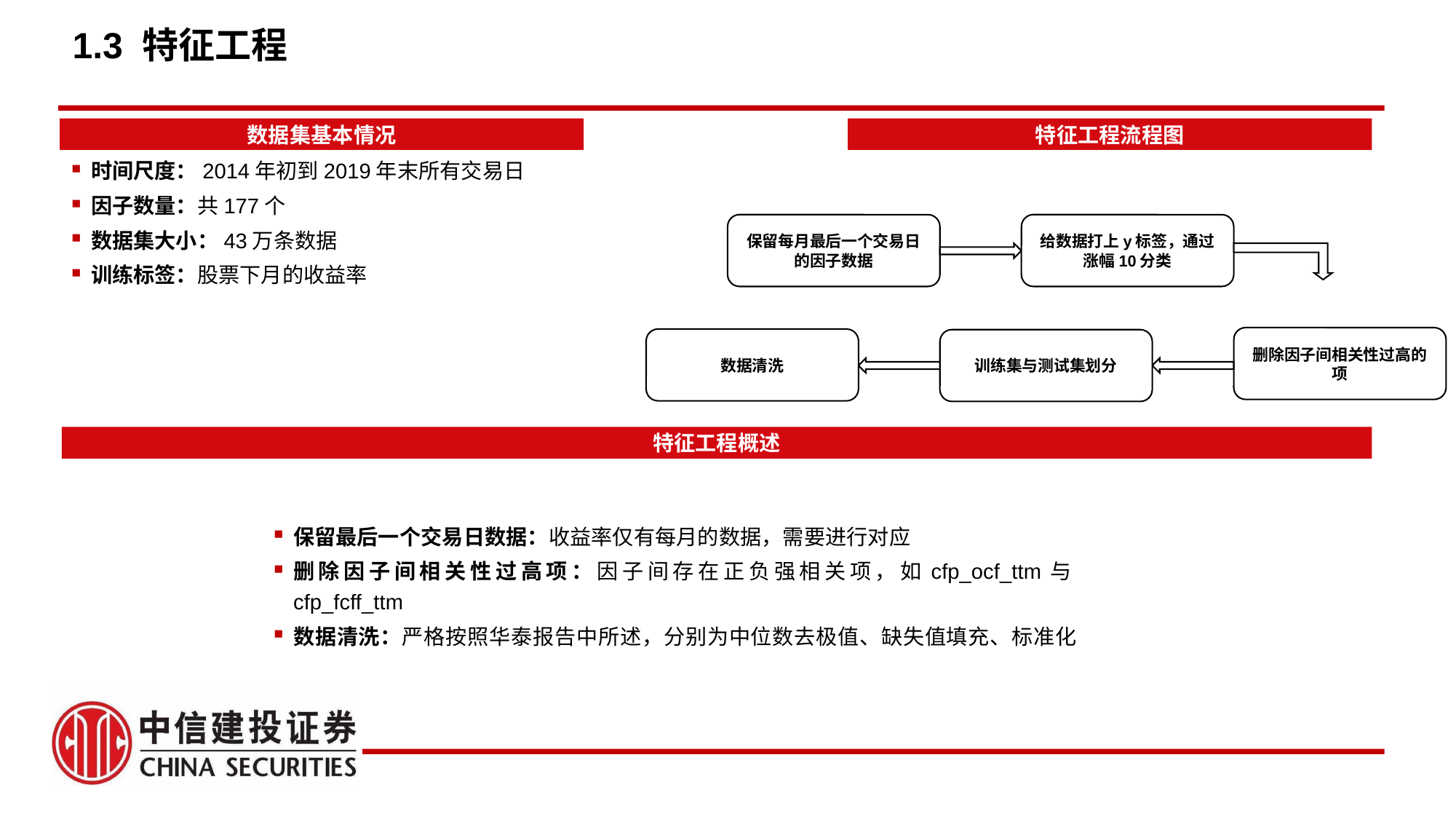

1.3 特征工程
数据集基本情况

时间尺度：2014年初到2019年末所有交易日
因子数量：共177个
数据集大小：43万条数据
训练标签：股票下月的收益率

特征工程流程图
给数据打上y标签，通过涨幅10分类
保留每月最后一个交易日的因子数据

删除因子间相关性过高的项
数据清洗
训练集与测试集划分

特征工程概述

保留最后一个交易日数据：收益率仅有每月的数据，需要进行对应
删除因子间相关性过高项：因子间存在正负强相关项，如cfp_ocf_ttm与cfp_fcff_ttm
数据清洗：严格按照华泰报告中所述，分别为中位数去极值、缺失值填充、标准化